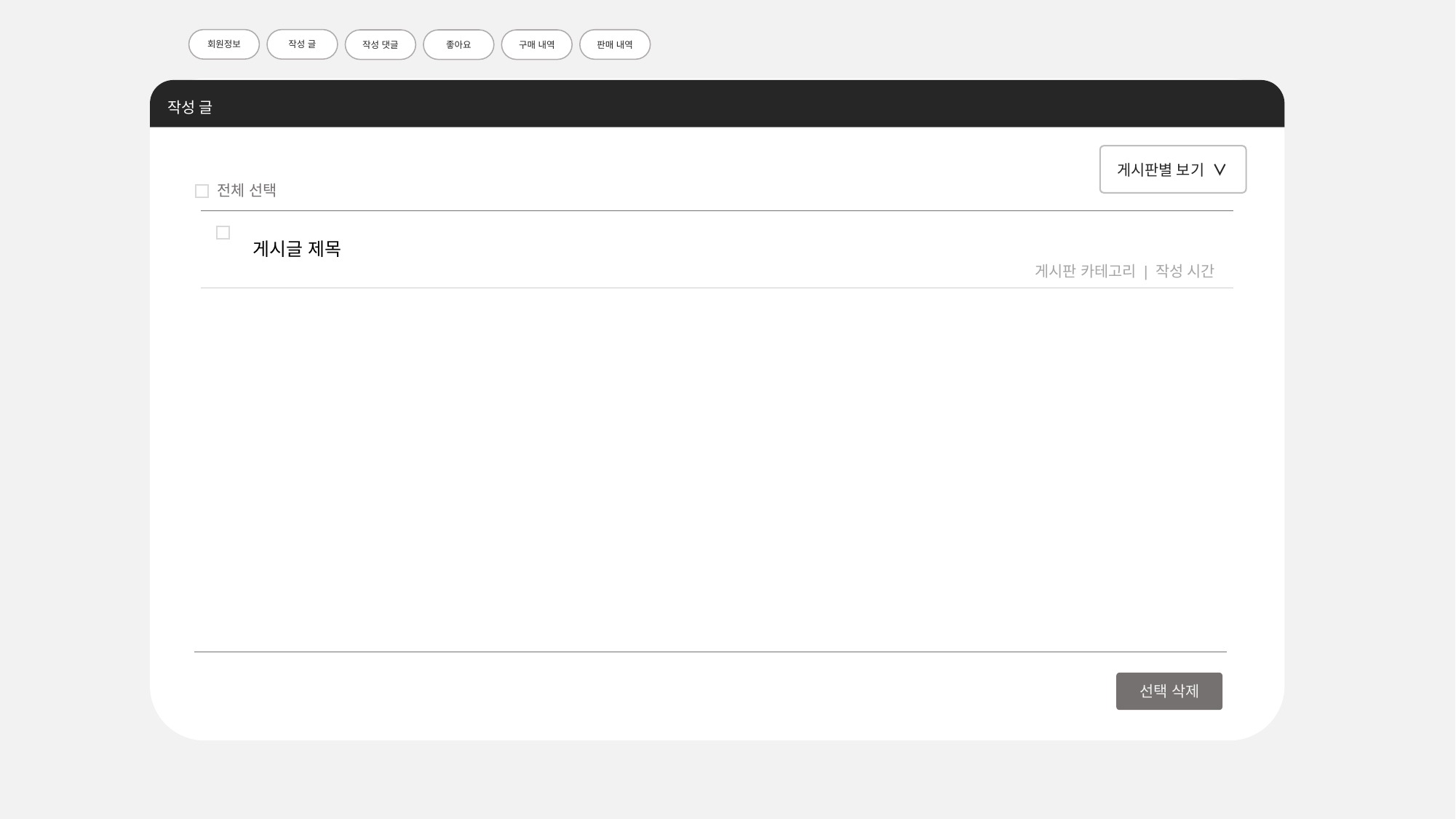

회원정보
작성 글
작성 댓글
좋아요
구매 내역
판매 내역

작성 글

게시판별 보기  ∨
전체 선택

게시글 제목
게시판 카테고리 | 작성 시간
선택 삭제